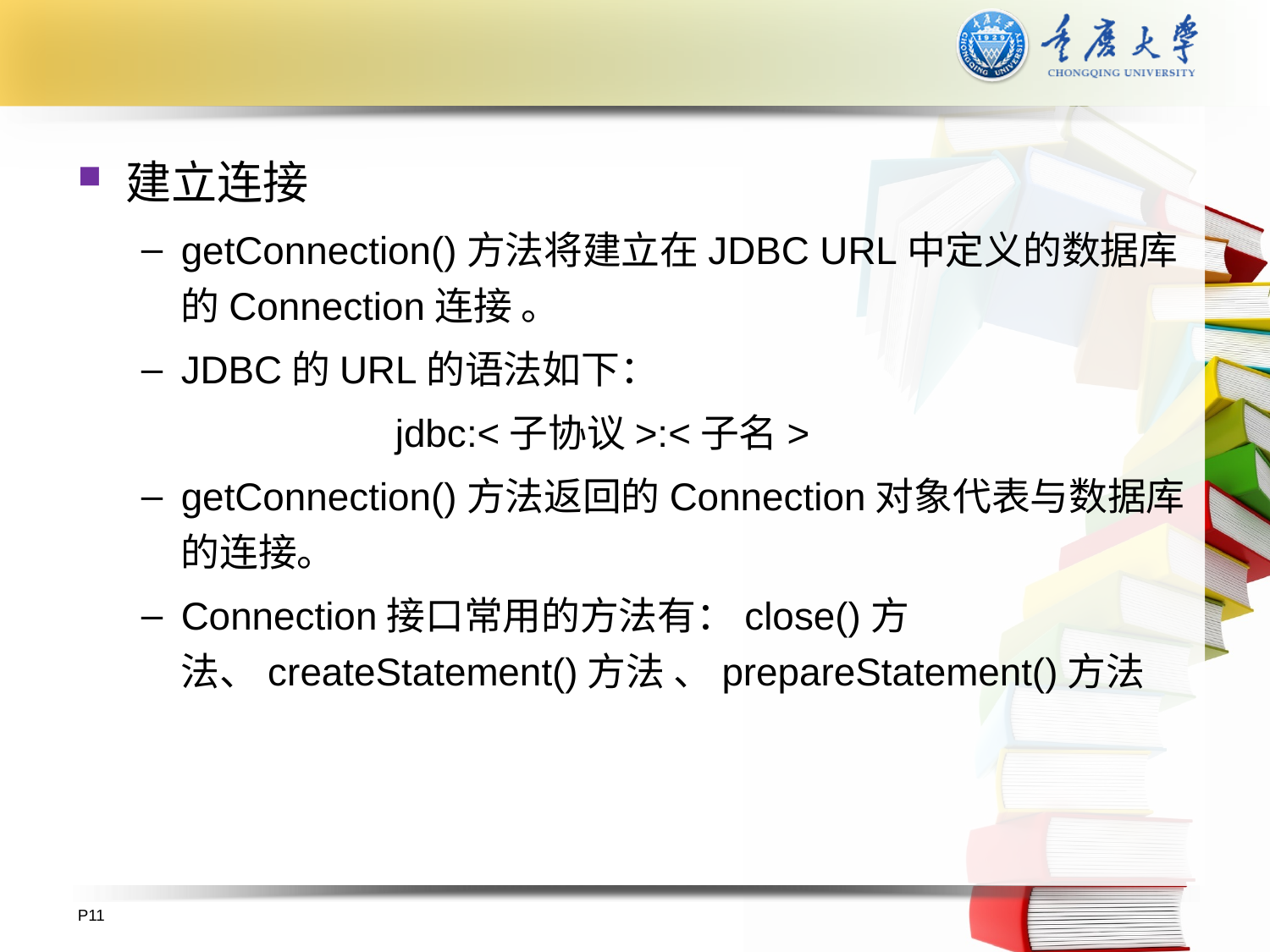

建立连接
getConnection()方法将建立在JDBC URL中定义的数据库的Connection连接 。
JDBC的URL的语法如下：
		jdbc:<子协议>:<子名>
getConnection()方法返回的Connection对象代表与数据库的连接。
Connection接口常用的方法有：close()方法、createStatement()方法 、prepareStatement()方法
P11